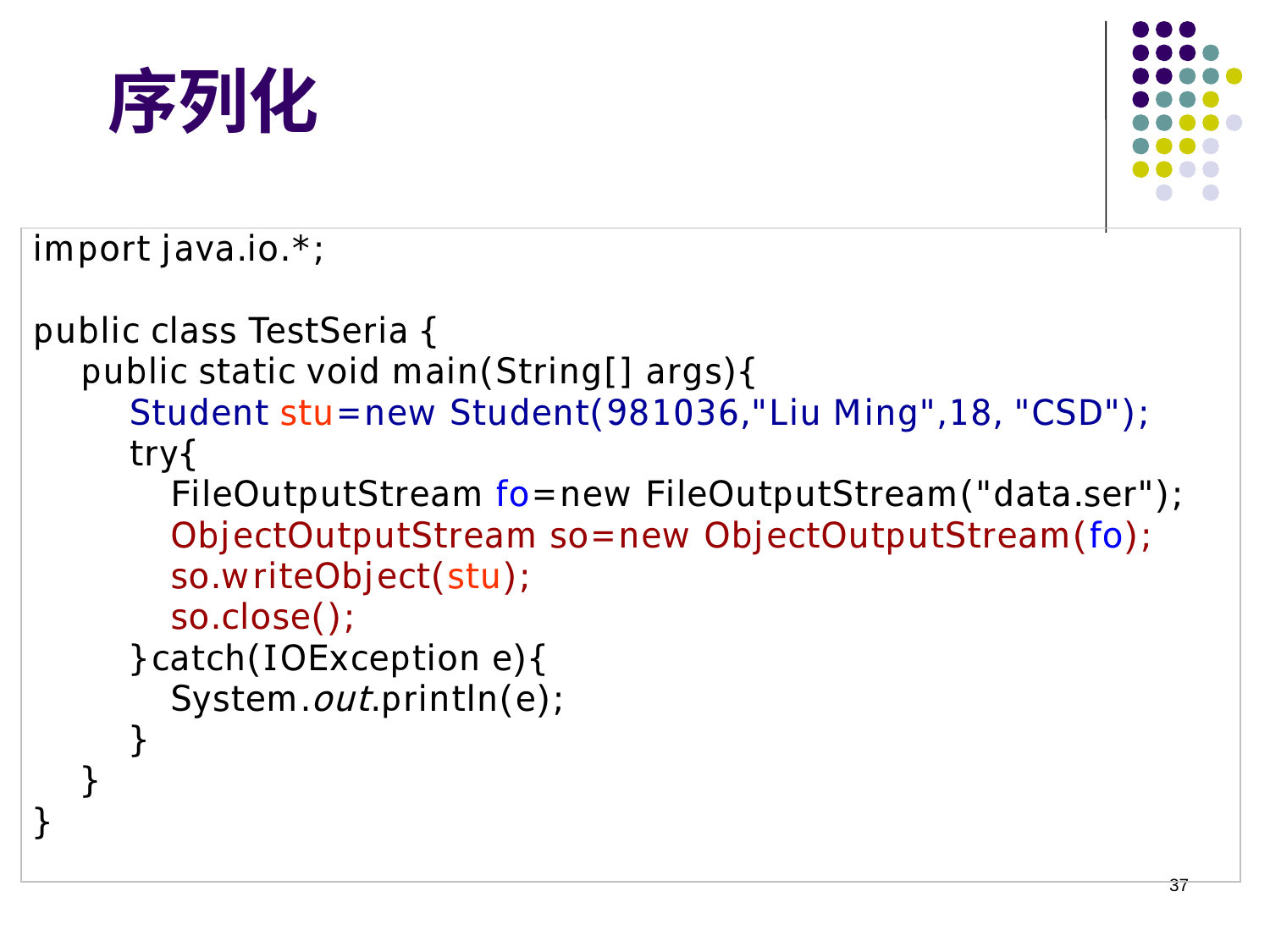

# 序列化
import java.io.*;

public class TestSeria {
public static void main(String[] args){
Student stu=new Student(981036,"Liu Ming",18, "CSD");
try{
FileOutputStream fo=new FileOutputStream("data.ser");
ObjectOutputStream so=new ObjectOutputStream(fo);
so.writeObject(stu);
so.close();
}catch(IOException e){
System.out.println(e);
}
}
}
37